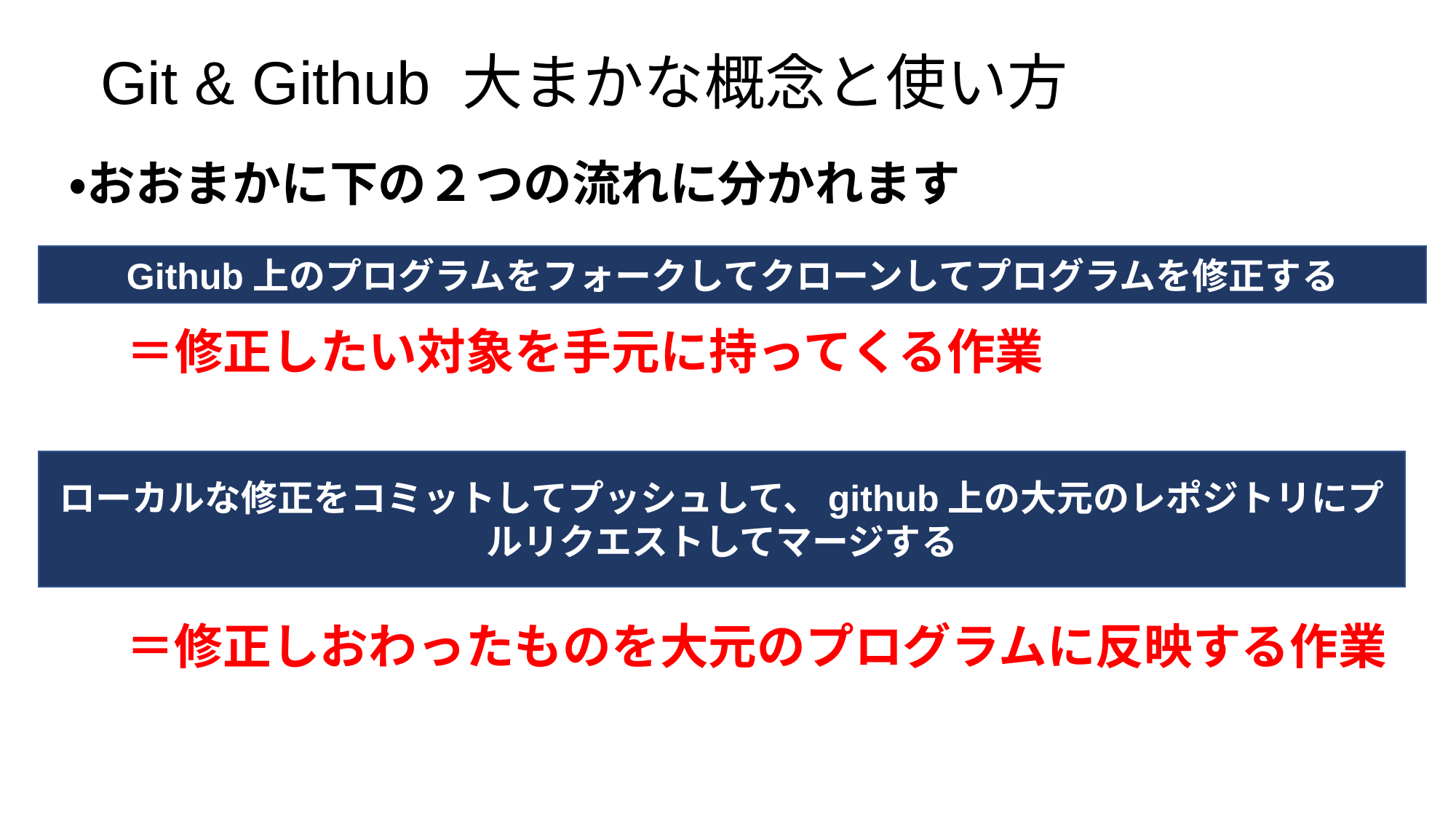

# Git & Github 大まかな概念と使い方
・おおまかに下の２つの流れに分かれます
Github上のプログラムをフォークしてクローンしてプログラムを修正する
＝修正したい対象を手元に持ってくる作業
ローカルな修正をコミットしてプッシュして、github上の大元のレポジトリにプルリクエストしてマージする
＝修正しおわったものを大元のプログラムに反映する作業